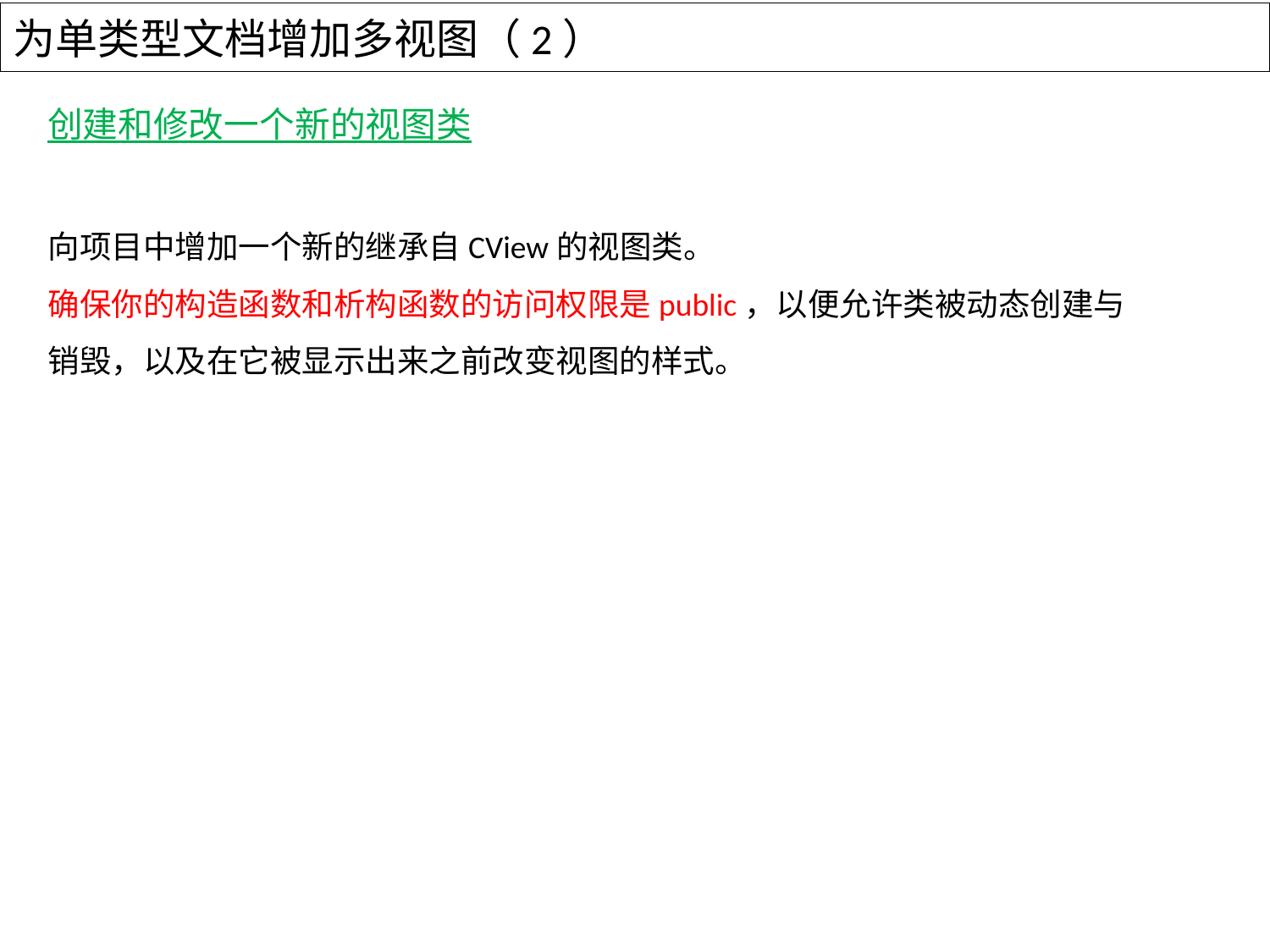

# 为单类型文档增加多视图（2）
创建和修改一个新的视图类

向项目中增加一个新的继承自CView的视图类。
确保你的构造函数和析构函数的访问权限是public，以便允许类被动态创建与销毁，以及在它被显示出来之前改变视图的样式。